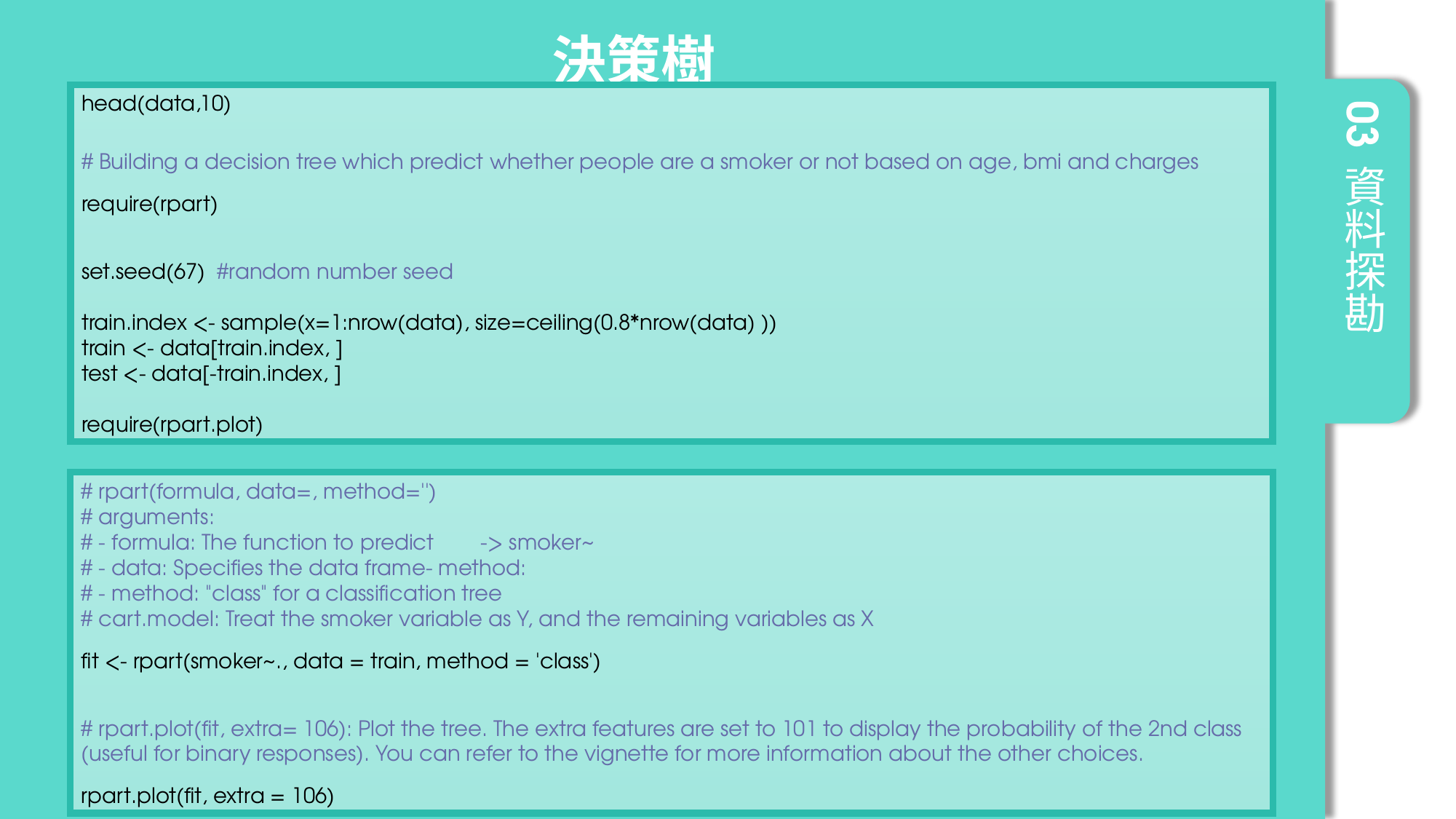

決策樹
head(data,10)

# Building a decision tree which predict whether people are a smoker or not based on age, bmi and charges
require(rpart)

set.seed(67)  #random number seed

train.index <- sample(x=1:nrow(data), size=ceiling(0.8*nrow(data) ))
train <- data[train.index, ]
test <- data[-train.index, ]

require(rpart.plot)
03
資料探勘
# rpart(formula, data=, method='')
# arguments:
# - formula: The function to predict        -> smoker~
# - data: Specifies the data frame- method:
# - method: "class" for a classification tree
# cart.model: Treat the smoker variable as Y, and the remaining variables as X
fit <- rpart(smoker~., data = train, method = 'class')

# rpart.plot(fit, extra= 106): Plot the tree. The extra features are set to 101 to display the probability of the 2nd class (useful for binary responses). You can refer to the vignette for more information about the other choices.
rpart.plot(fit, extra = 106)